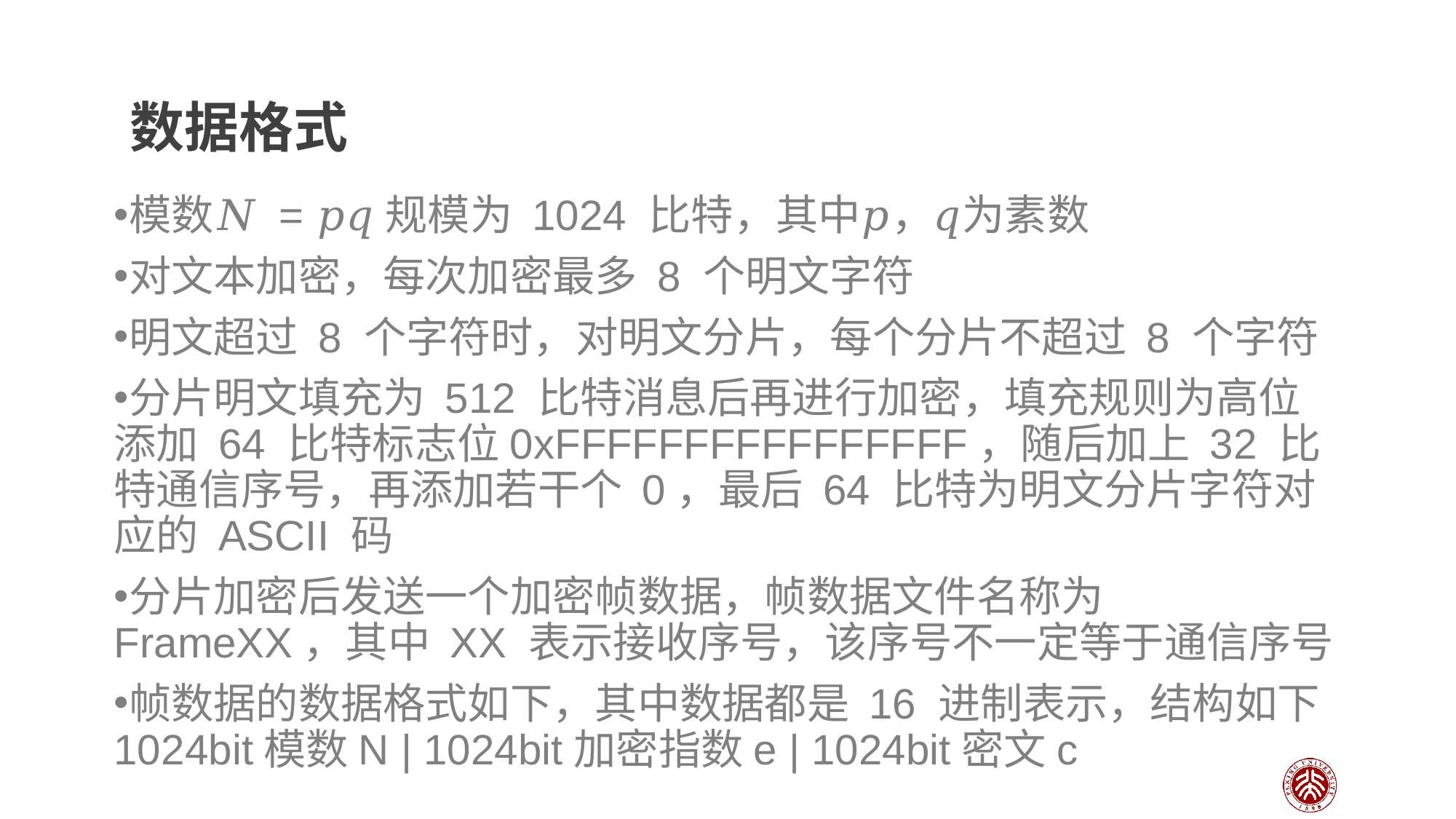

数据格式
模数𝑁 = 𝑝𝑞规模为 1024 比特，其中𝑝，𝑞为素数
对文本加密，每次加密最多 8 个明文字符
明文超过 8 个字符时，对明文分片，每个分片不超过 8 个字符
分片明文填充为 512 比特消息后再进行加密，填充规则为高位添加 64 比特标志位0xFFFFFFFFFFFFFFFF，随后加上 32 比特通信序号，再添加若干个 0，最后 64 比特为明文分片字符对应的 ASCII 码
分片加密后发送一个加密帧数据，帧数据文件名称为 FrameXX，其中 XX 表示接收序号，该序号不一定等于通信序号
帧数据的数据格式如下，其中数据都是 16 进制表示，结构如下1024bit模数N | 1024bit加密指数e | 1024bit密文c